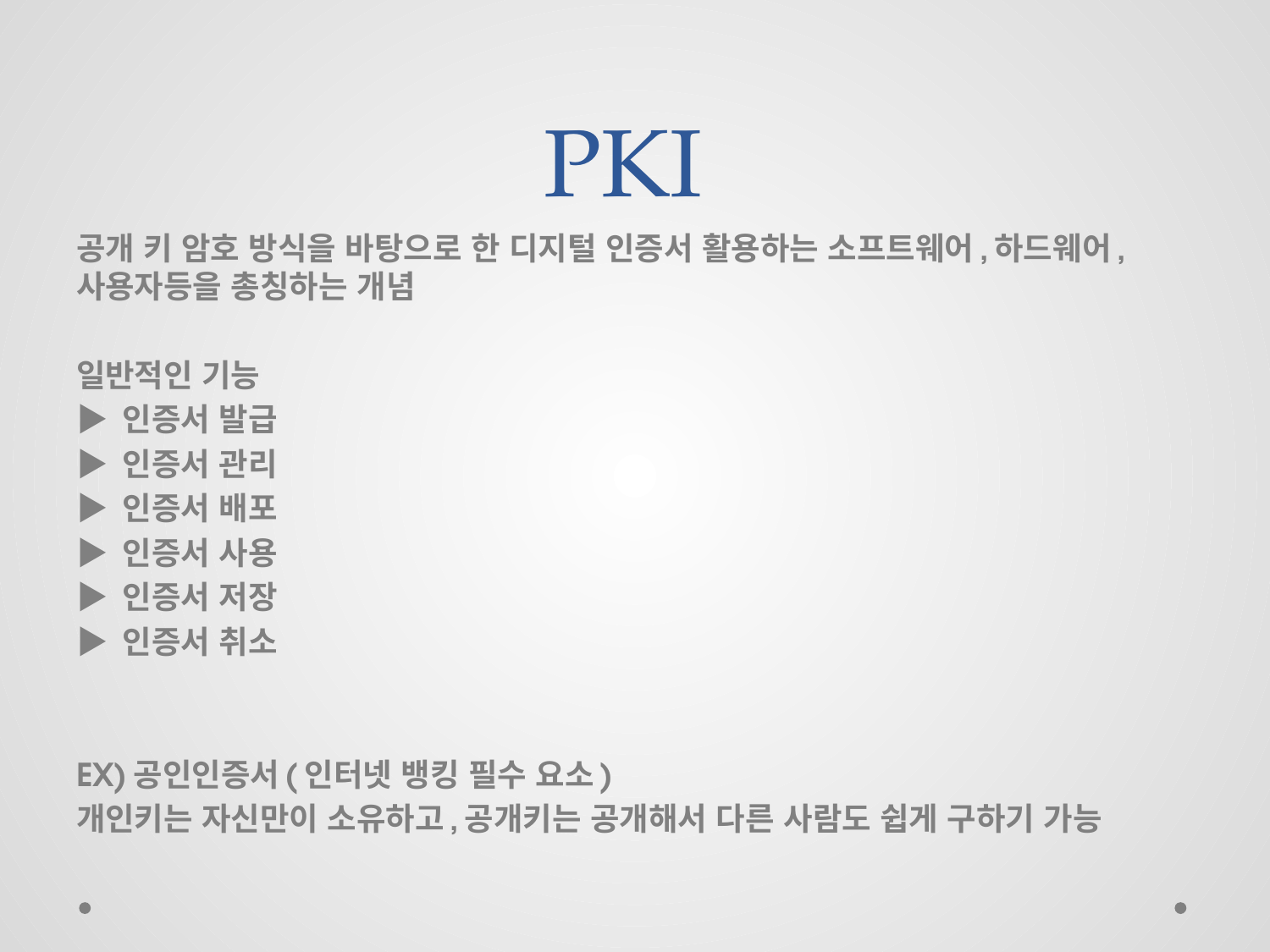

# PKI
공개 키 암호 방식을 바탕으로 한 디지털 인증서 활용하는 소프트웨어,하드웨어,사용자등을 총칭하는 개념

일반적인 기능
▶ 인증서 발급
▶ 인증서 관리
▶ 인증서 배포
▶ 인증서 사용
▶ 인증서 저장
▶ 인증서 취소

EX)공인인증서(인터넷 뱅킹 필수 요소)
개인키는 자신만이 소유하고,공개키는 공개해서 다른 사람도 쉽게 구하기 가능